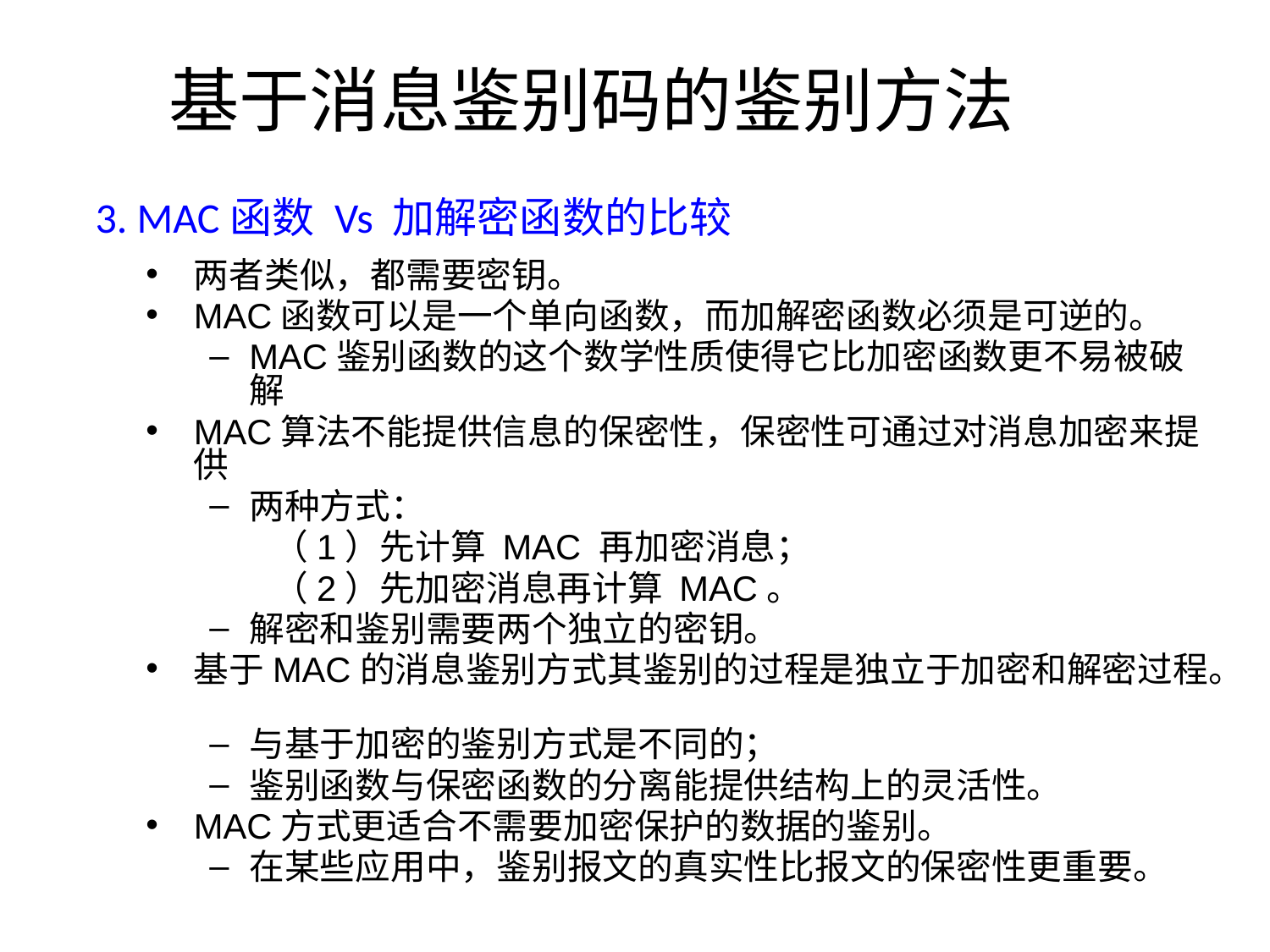

基于消息鉴别码的鉴别方法
# 3. MAC函数 Vs 加解密函数的比较
两者类似，都需要密钥。
MAC函数可以是一个单向函数，而加解密函数必须是可逆的。
MAC鉴别函数的这个数学性质使得它比加密函数更不易被破解
MAC算法不能提供信息的保密性，保密性可通过对消息加密来提供
两种方式：
（1）先计算 MAC 再加密消息；
（2）先加密消息再计算 MAC。
解密和鉴别需要两个独立的密钥。
基于MAC的消息鉴别方式其鉴别的过程是独立于加密和解密过程。
与基于加密的鉴别方式是不同的；
鉴别函数与保密函数的分离能提供结构上的灵活性。
MAC方式更适合不需要加密保护的数据的鉴别。
在某些应用中，鉴别报文的真实性比报文的保密性更重要。